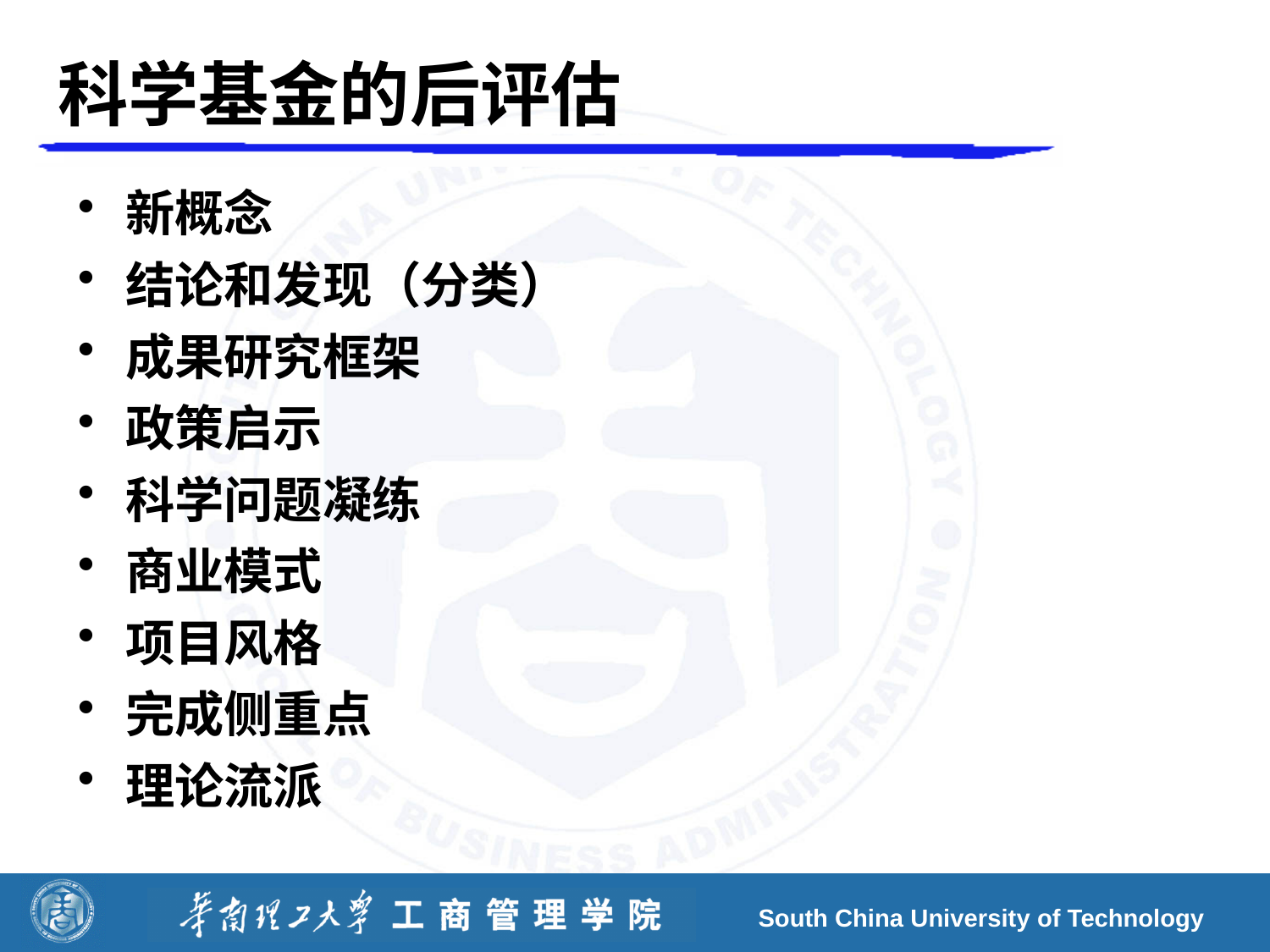

# 科学基金的后评估
新概念
结论和发现（分类）
成果研究框架
政策启示
科学问题凝练
商业模式
项目风格
完成侧重点
理论流派
South China University of Technology